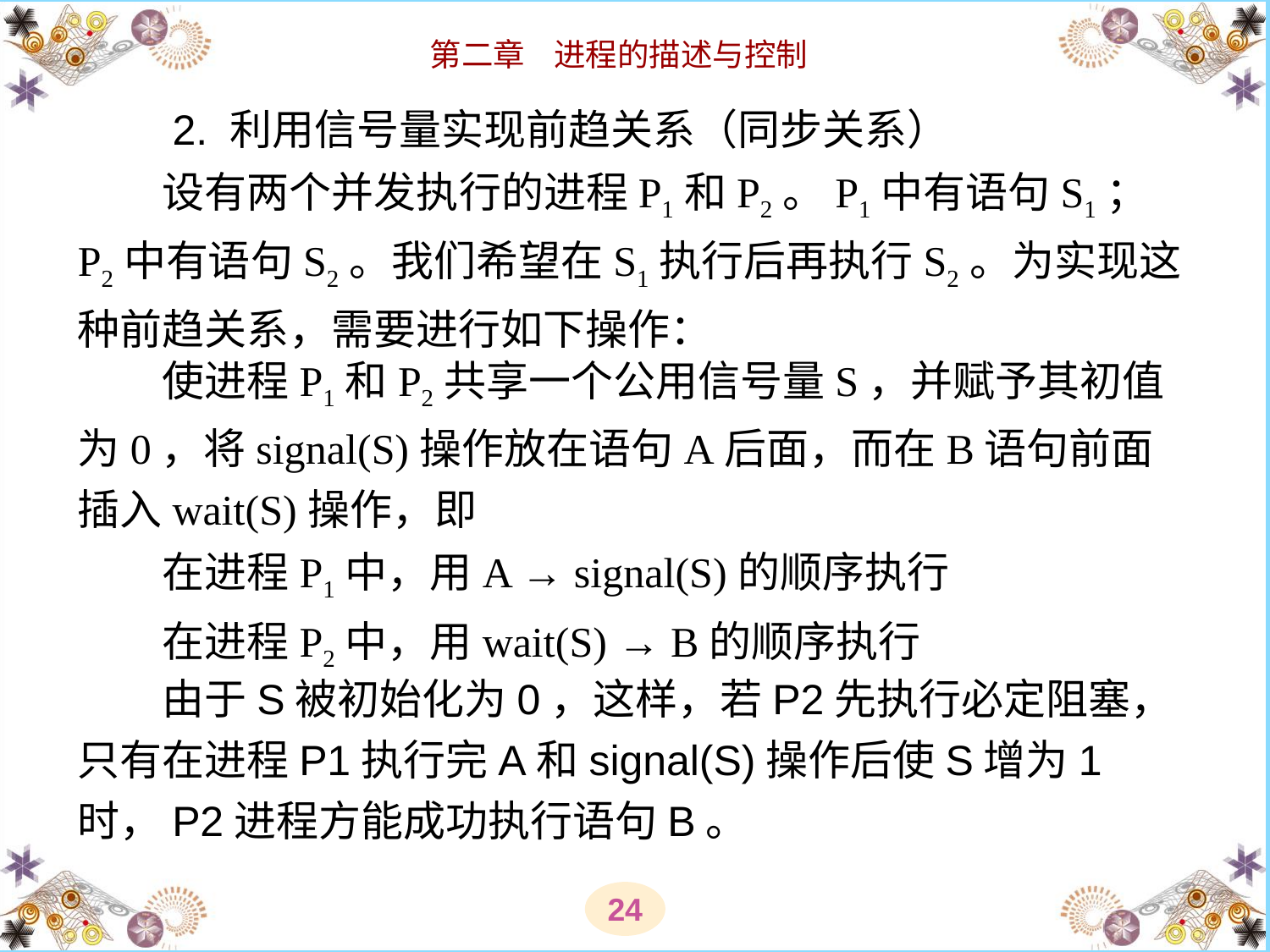

# 2. 利用信号量实现前趋关系（同步关系） 　　设有两个并发执行的进程P1和P2。P1中有语句S1；P2中有语句S2。我们希望在S1执行后再执行S2。为实现这种前趋关系，需要进行如下操作：
　　使进程P1和P2共享一个公用信号量S，并赋予其初值为0，将signal(S)操作放在语句A后面，而在B语句前面插入wait(S)操作，即
　　在进程P1中，用A → signal(S)的顺序执行
　　在进程P2中，用wait(S) → B的顺序执行
　　由于S被初始化为0，这样，若P2先执行必定阻塞，只有在进程P1执行完A和signal(S)操作后使S增为1时，P2进程方能成功执行语句B。